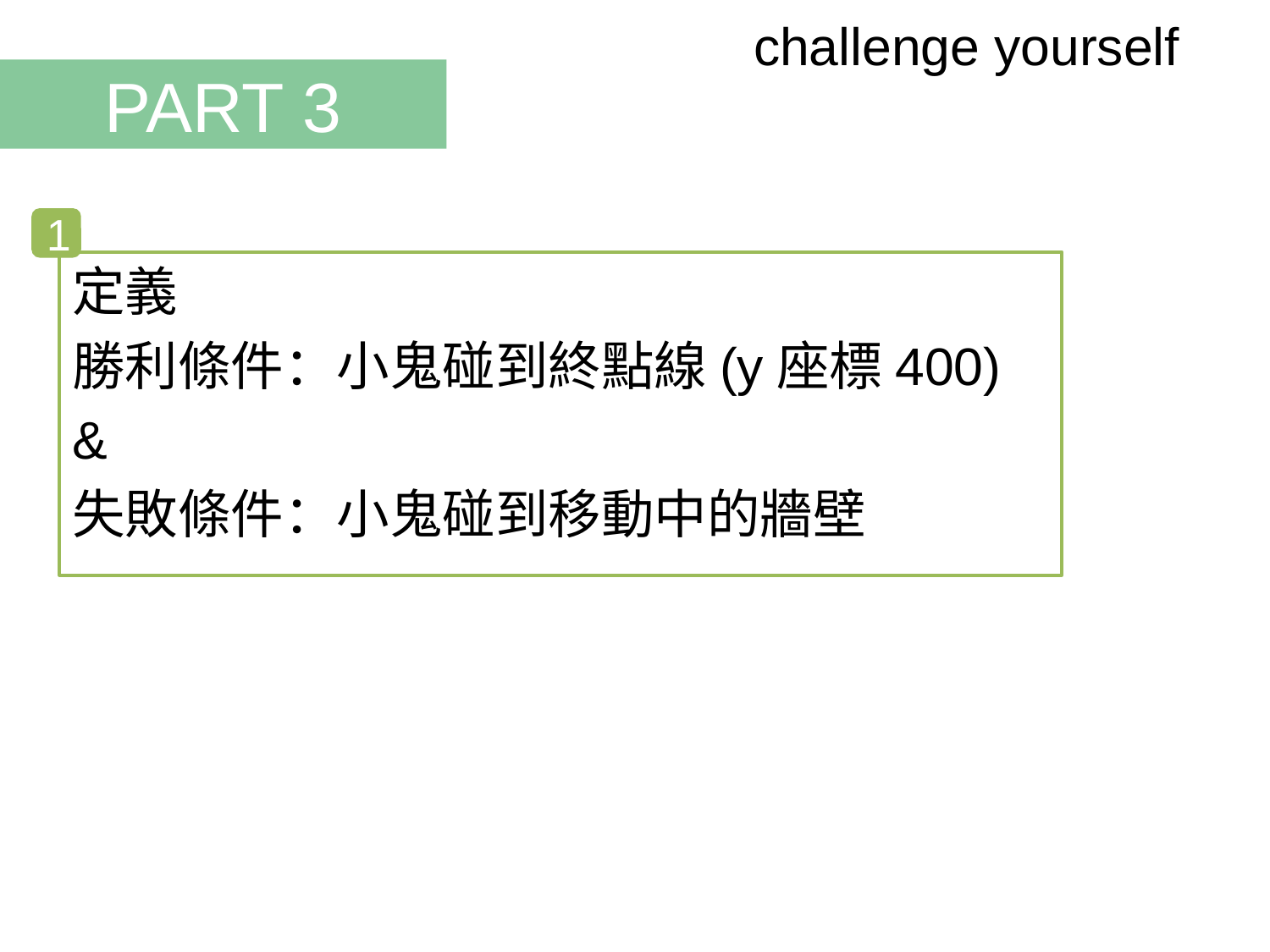

challenge yourself
# PART 3
1
定義
勝利條件：小鬼碰到終點線(y座標400)
&
失敗條件：小鬼碰到移動中的牆壁